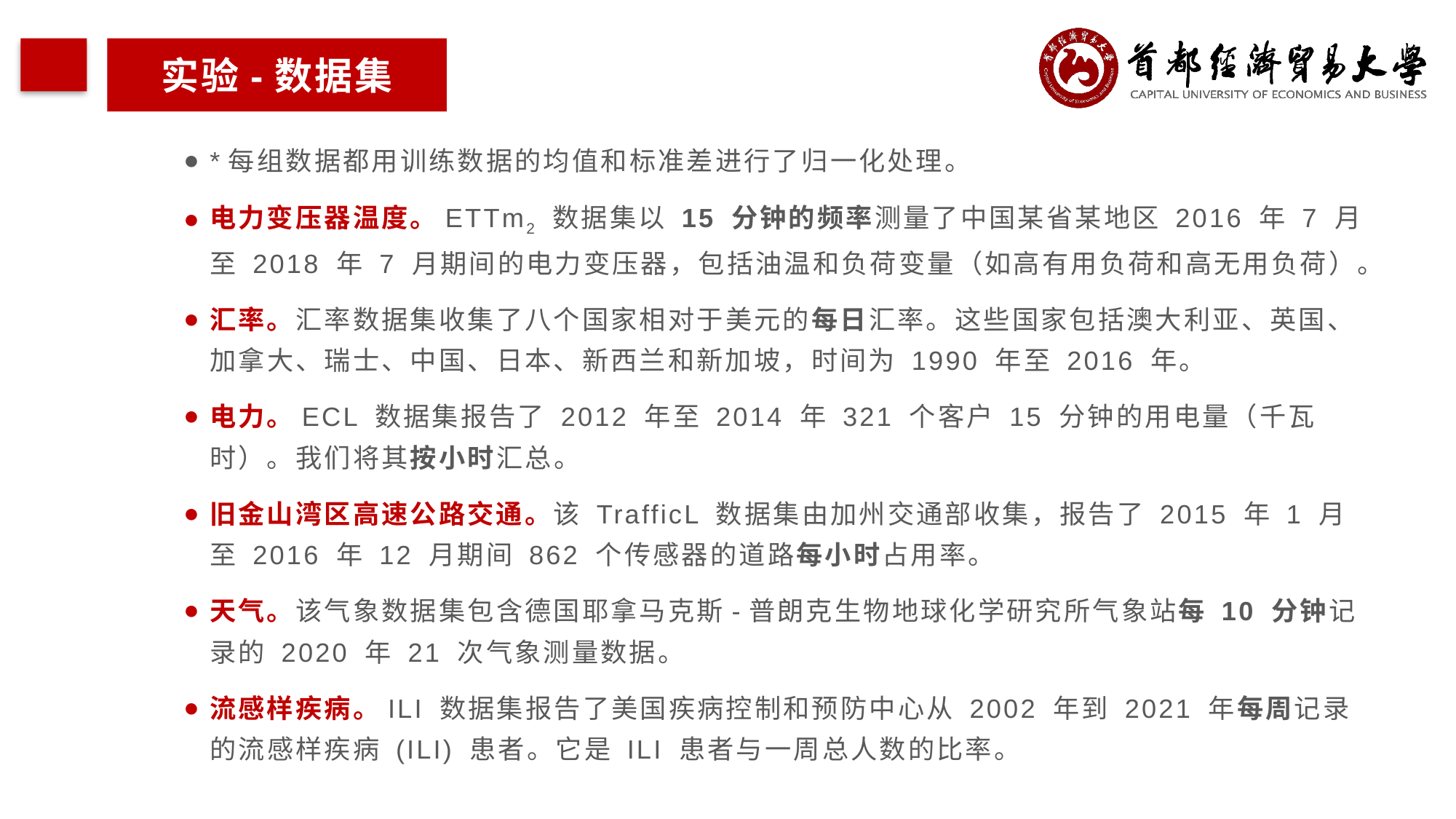

实验-数据集
*每组数据都用训练数据的均值和标准差进行了归一化处理。
电力变压器温度。ETTm2 数据集以 15 分钟的频率测量了中国某省某地区 2016 年 7 月至 2018 年 7 月期间的电力变压器，包括油温和负荷变量（如高有用负荷和高无用负荷）。
汇率。汇率数据集收集了八个国家相对于美元的每日汇率。这些国家包括澳大利亚、英国、加拿大、瑞士、中国、日本、新西兰和新加坡，时间为 1990 年至 2016 年。
电力。ECL 数据集报告了 2012 年至 2014 年 321 个客户 15 分钟的用电量（千瓦时）。我们将其按小时汇总。
旧金山湾区高速公路交通。该 TrafficL 数据集由加州交通部收集，报告了 2015 年 1 月至 2016 年 12 月期间 862 个传感器的道路每小时占用率。
天气。该气象数据集包含德国耶拿马克斯-普朗克生物地球化学研究所气象站每 10 分钟记录的 2020 年 21 次气象测量数据。
流感样疾病。ILI 数据集报告了美国疾病控制和预防中心从 2002 年到 2021 年每周记录的流感样疾病 (ILI) 患者。它是 ILI 患者与一周总人数的比率。